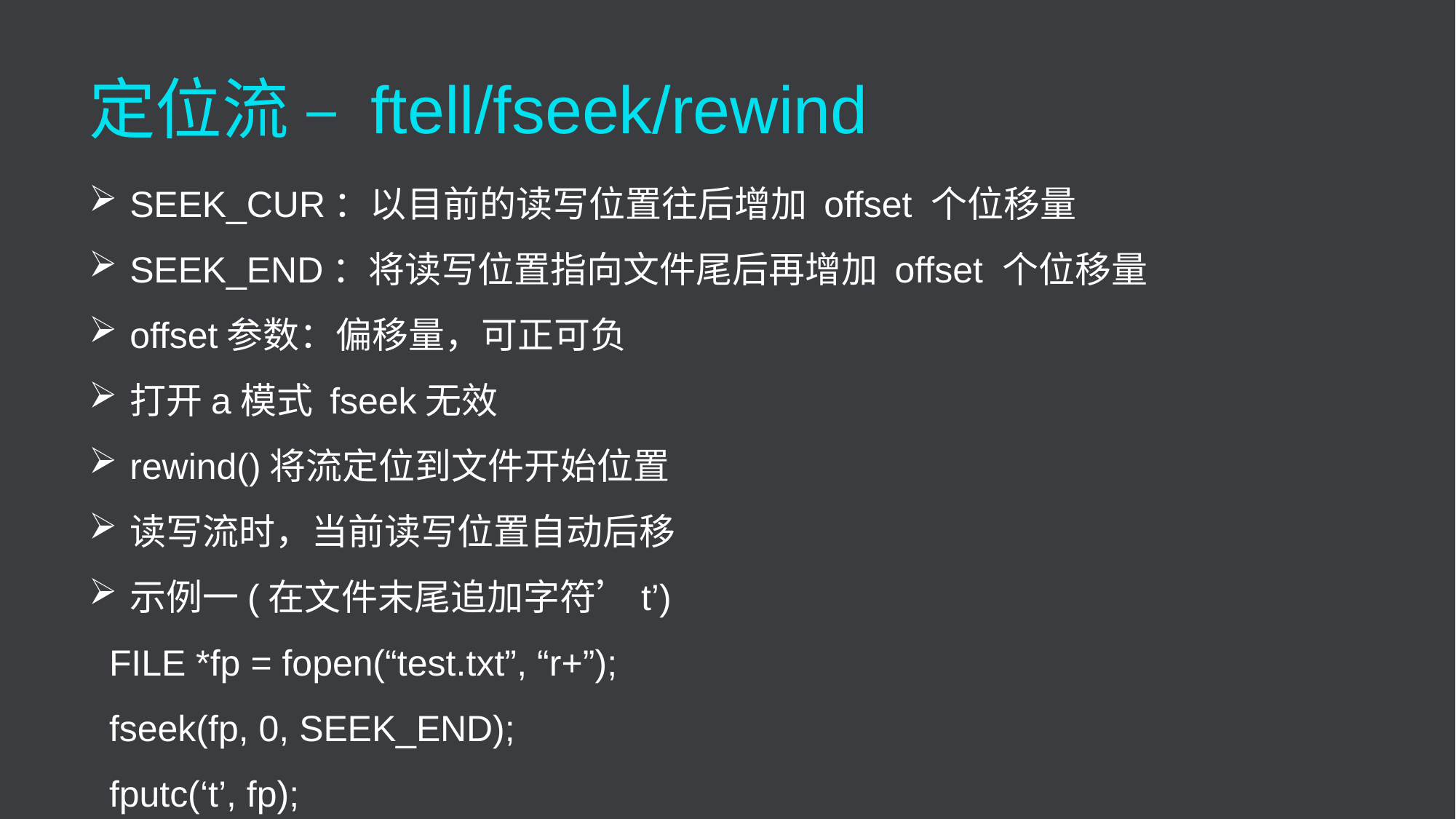

定位流 – ftell/fseek/rewind
SEEK_CUR：以目前的读写位置往后增加 offset 个位移量
SEEK_END：将读写位置指向文件尾后再增加 offset 个位移量
offset参数：偏移量，可正可负
打开a模式 fseek无效
rewind()将流定位到文件开始位置
读写流时，当前读写位置自动后移
示例一(在文件末尾追加字符’t’)
  FILE *fp = fopen(“test.txt”, “r+”);
  fseek(fp, 0, SEEK_END);
  fputc(‘t’, fp);